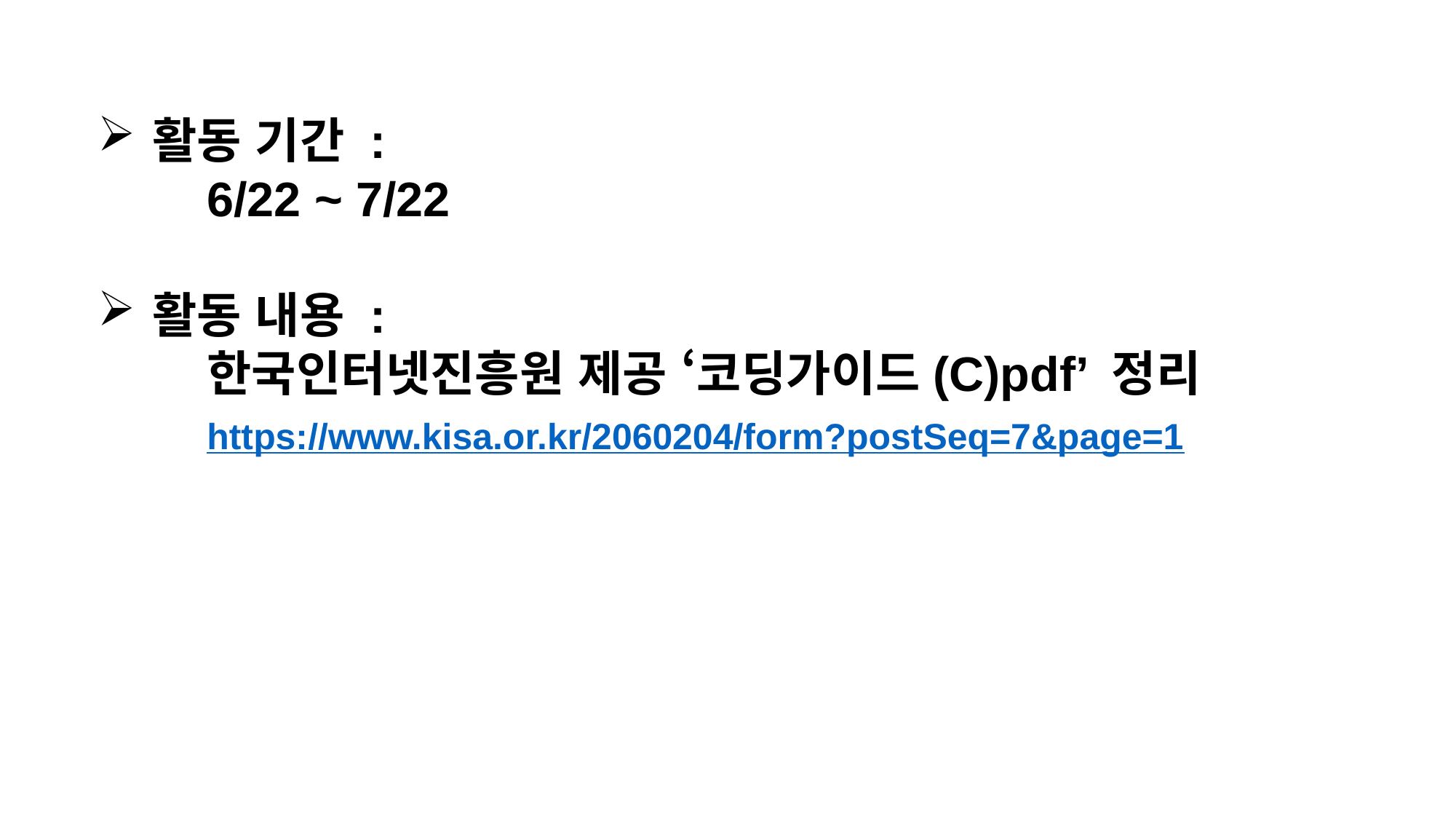

활동 기간 :
	6/22 ~ 7/22

활동 내용 :
	한국인터넷진흥원 제공 ‘코딩가이드(C)pdf’ 정리
	https://www.kisa.or.kr/2060204/form?postSeq=7&page=1